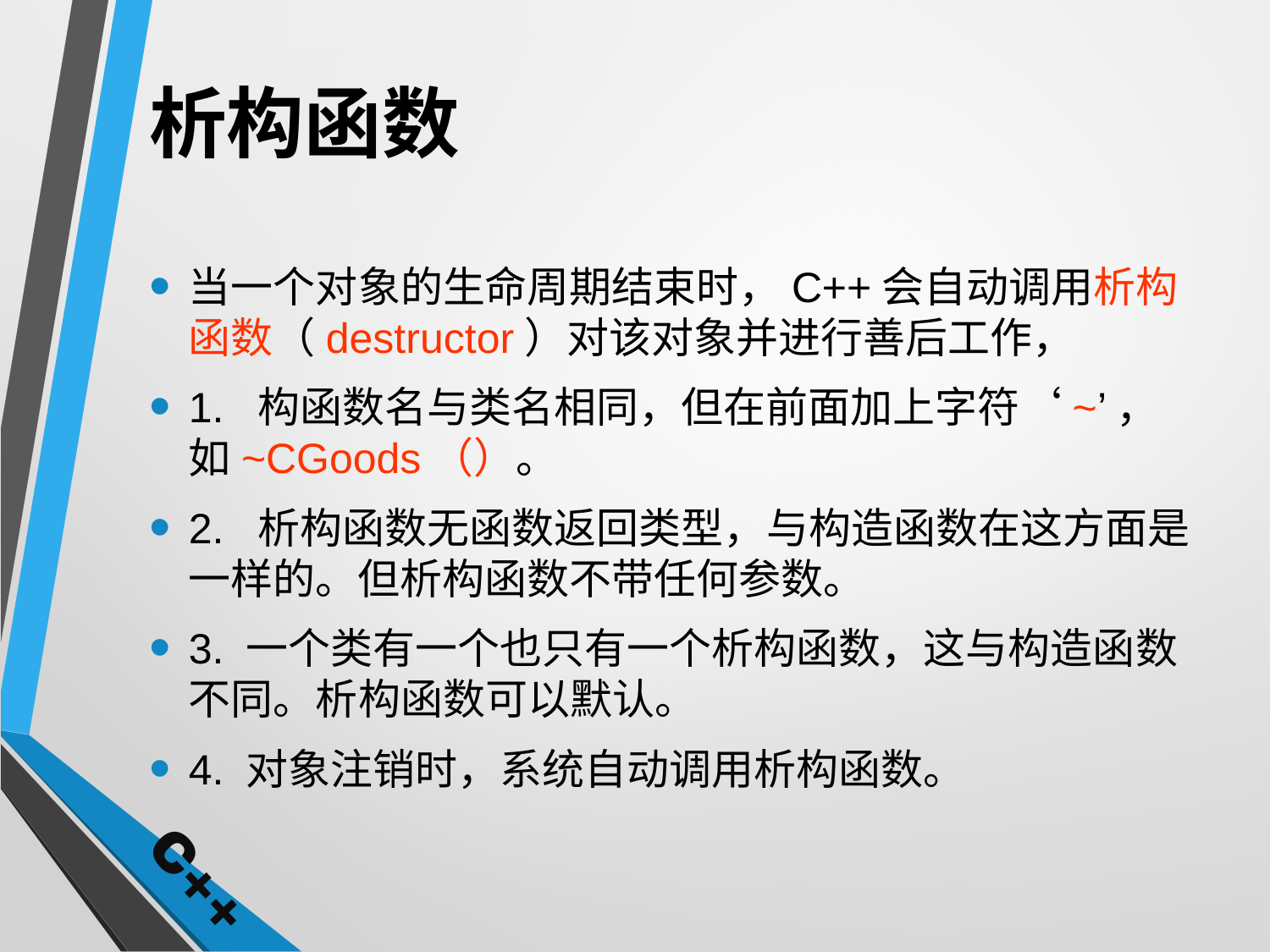

# 析构函数
当一个对象的生命周期结束时，C++会自动调用析构函数（destructor）对该对象并进行善后工作，
1.  构函数名与类名相同，但在前面加上字符‘~’，如~CGoods（）。
2.  析构函数无函数返回类型，与构造函数在这方面是一样的。但析构函数不带任何参数。
3. 一个类有一个也只有一个析构函数，这与构造函数不同。析构函数可以默认。
4. 对象注销时，系统自动调用析构函数。